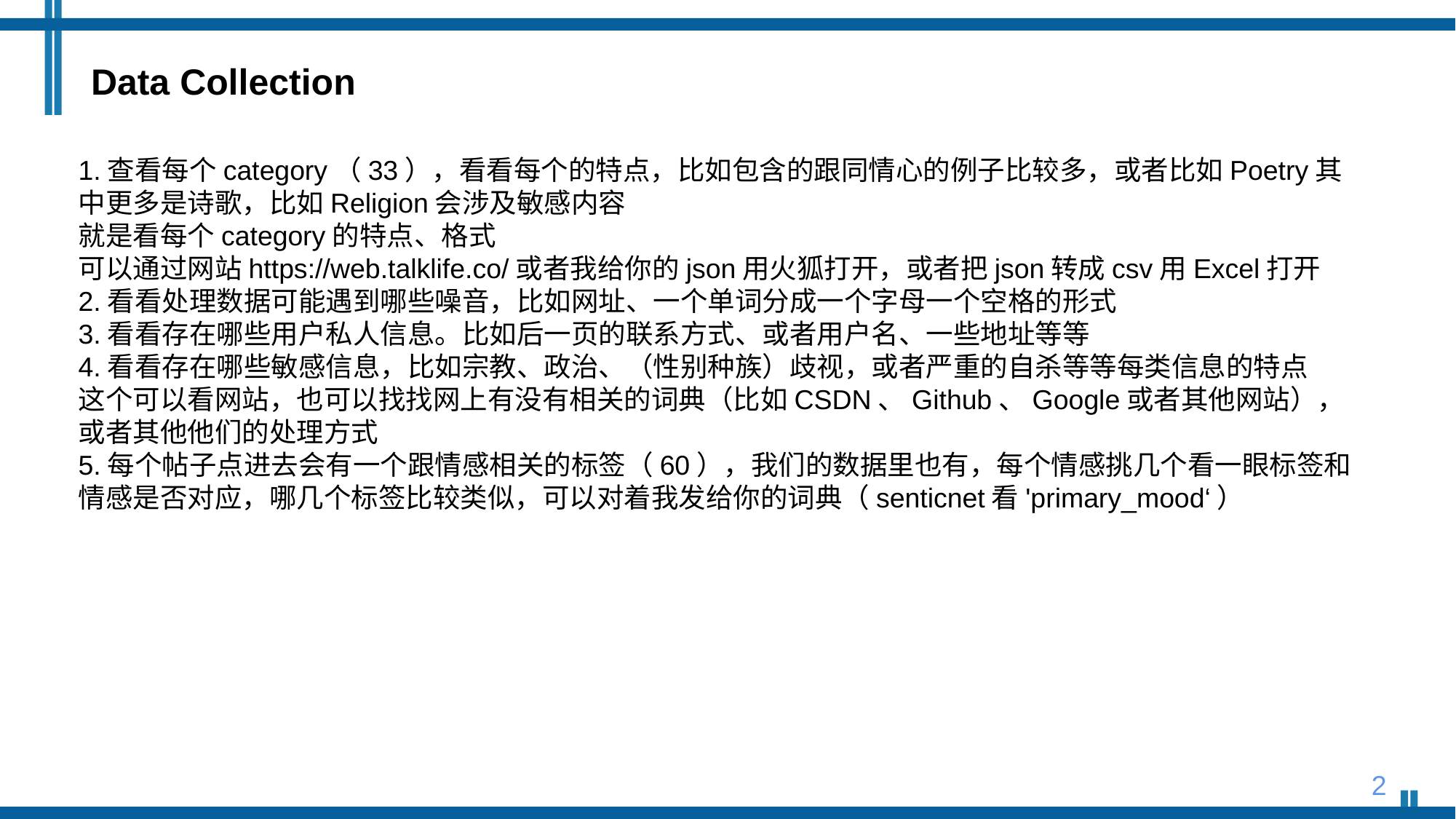

Data Collection
1.查看每个category（33），看看每个的特点，比如包含的跟同情心的例子比较多，或者比如Poetry其中更多是诗歌，比如Religion会涉及敏感内容
就是看每个category的特点、格式
可以通过网站https://web.talklife.co/或者我给你的json用火狐打开，或者把json转成csv用Excel打开
2.看看处理数据可能遇到哪些噪音，比如网址、一个单词分成一个字母一个空格的形式
3.看看存在哪些用户私人信息。比如后一页的联系方式、或者用户名、一些地址等等
4.看看存在哪些敏感信息，比如宗教、政治、（性别种族）歧视，或者严重的自杀等等每类信息的特点
这个可以看网站，也可以找找网上有没有相关的词典（比如CSDN、Github、Google或者其他网站），或者其他他们的处理方式
5.每个帖子点进去会有一个跟情感相关的标签（60），我们的数据里也有，每个情感挑几个看一眼标签和情感是否对应，哪几个标签比较类似，可以对着我发给你的词典（senticnet看'primary_mood‘）
2